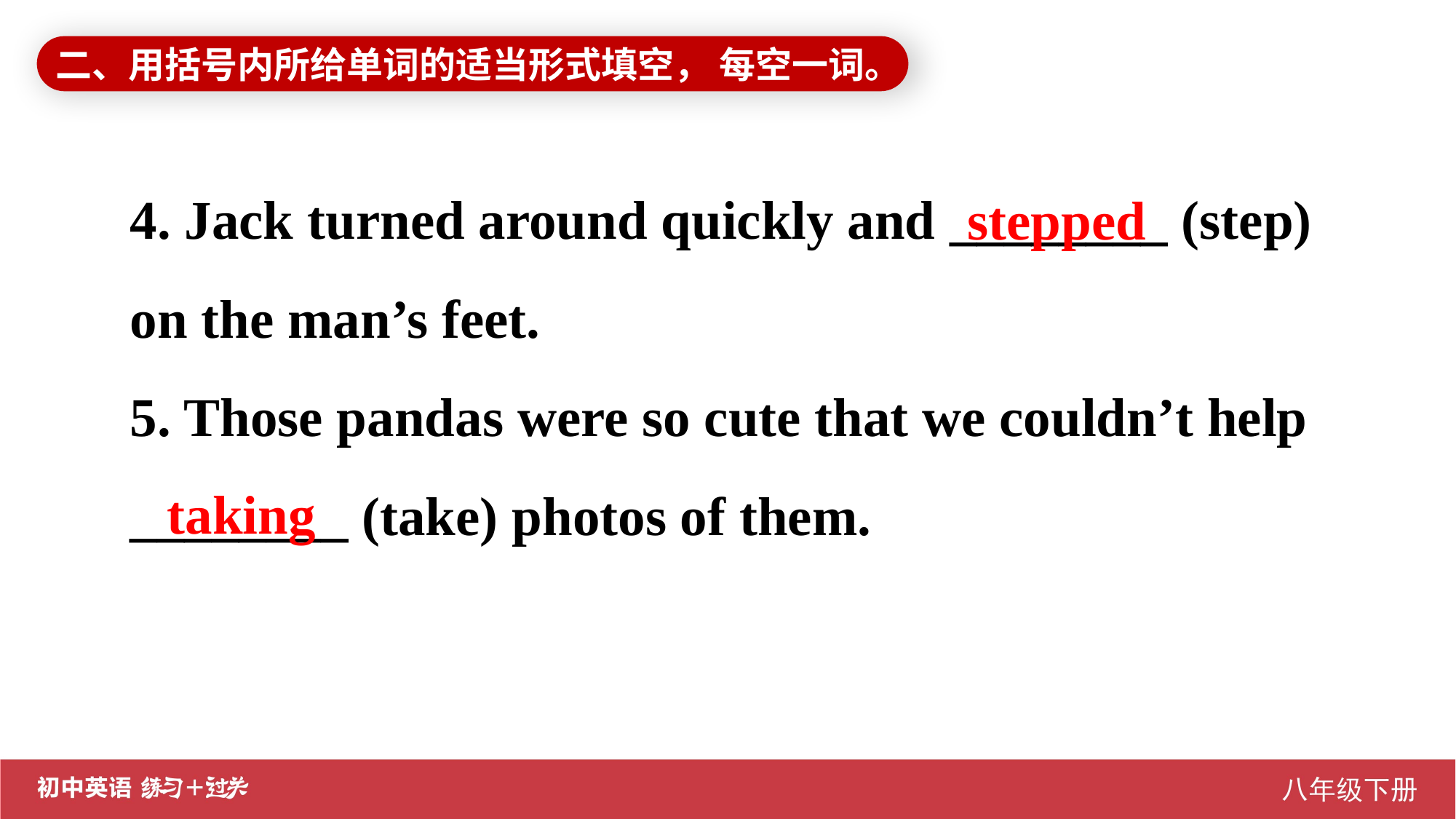

二、用括号内所给单词的适当形式填空， 每空一词。
4. Jack turned around quickly and ________ (step) on the man’s feet.
5. Those pandas were so cute that we couldn’t help ________ (take) photos of them.
stepped
taking